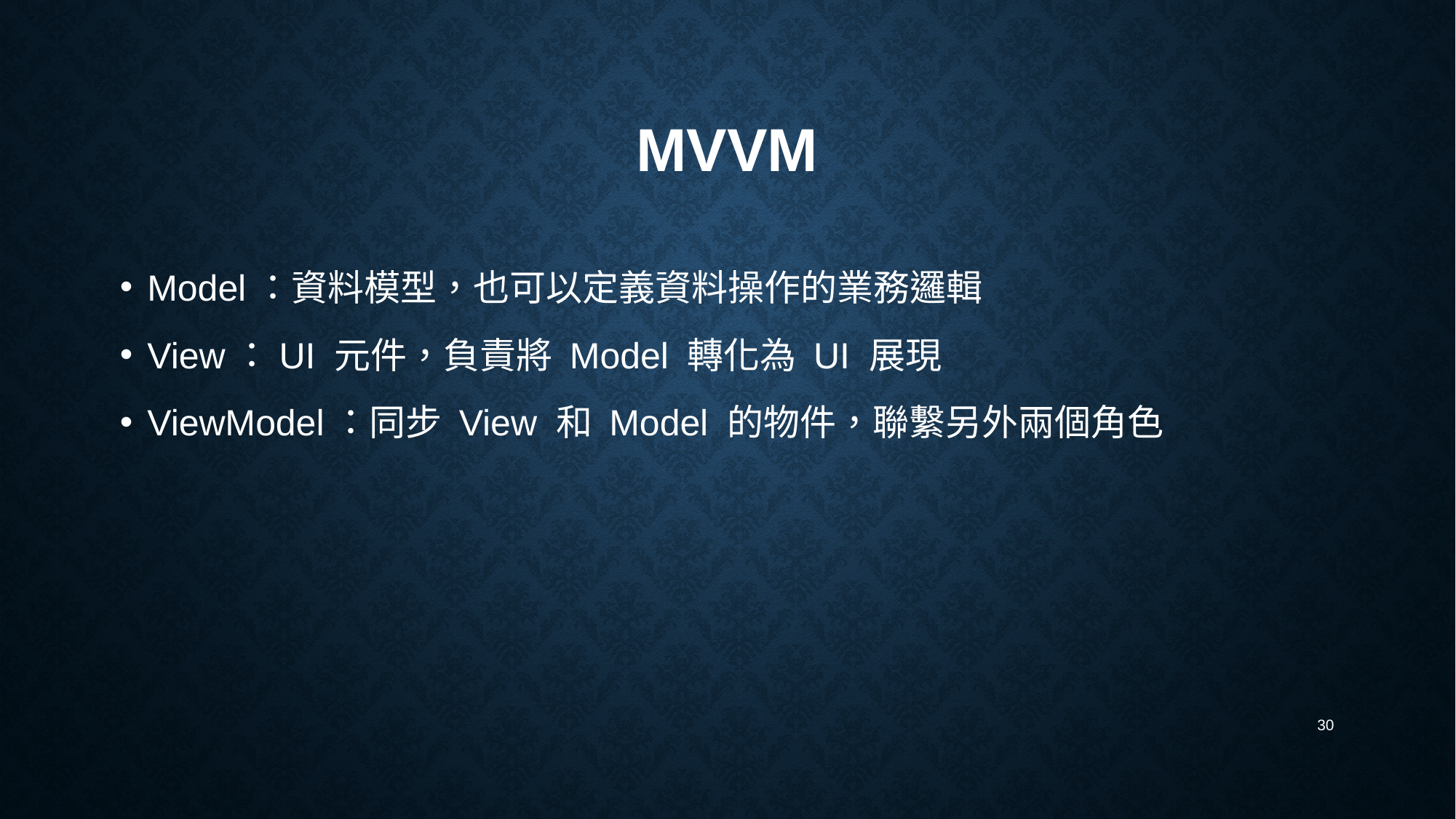

# MVVM
Model：資料模型，也可以定義資料操作的業務邏輯
View：UI 元件，負責將 Model 轉化為 UI 展現
ViewModel：同步 View 和 Model 的物件，聯繫另外兩個角色
30